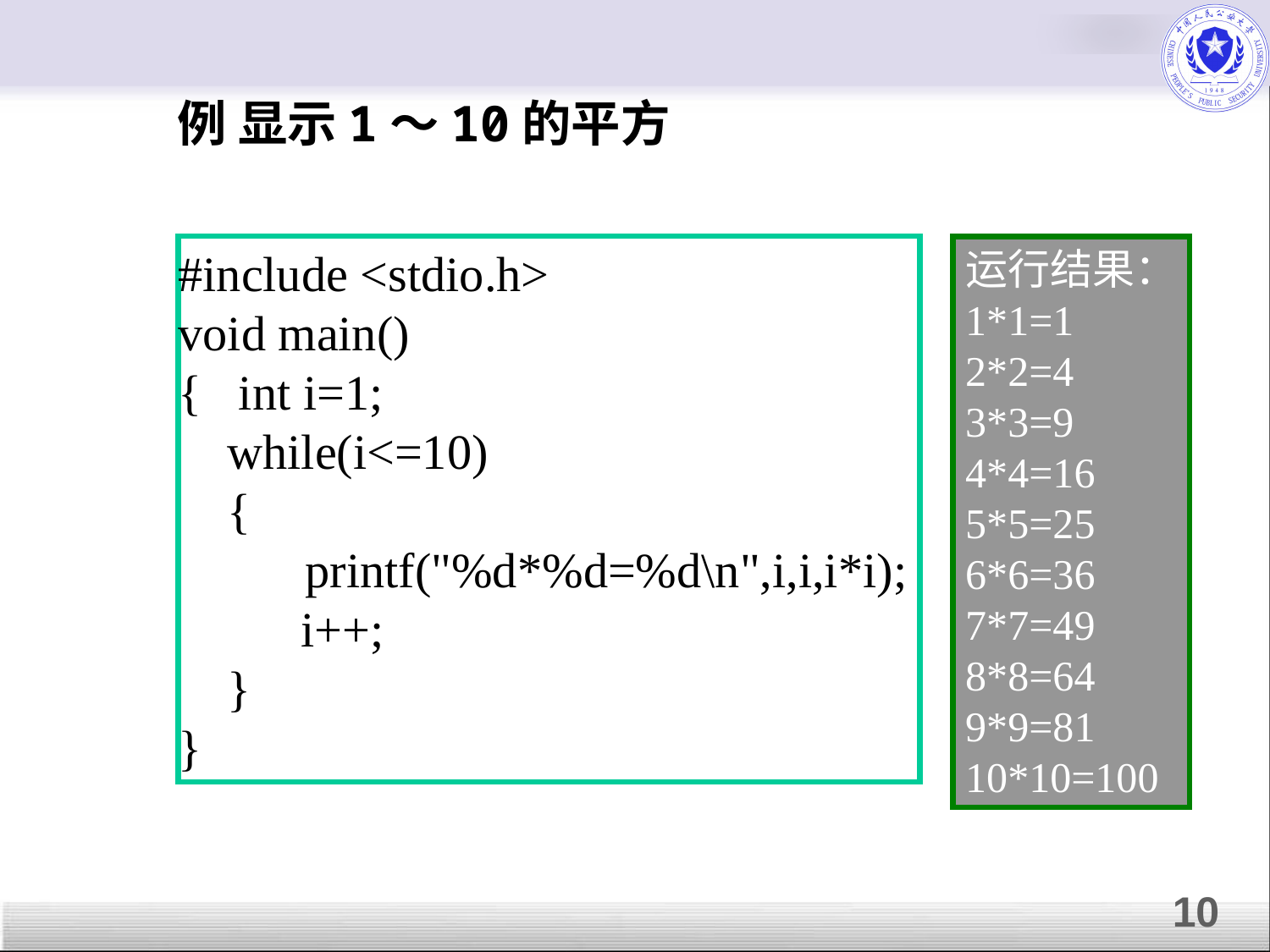

例 显示1～10的平方
#include <stdio.h>
void main()
{   int i=1;
    while(i<=10)
    {
	printf("%d*%d=%d\n",i,i,i*i);
          i++;
    }
}
运行结果：
1*1=1
2*2=4
3*3=9
4*4=16
5*5=25
6*6=36
7*7=49
8*8=64
9*9=81
10*10=100